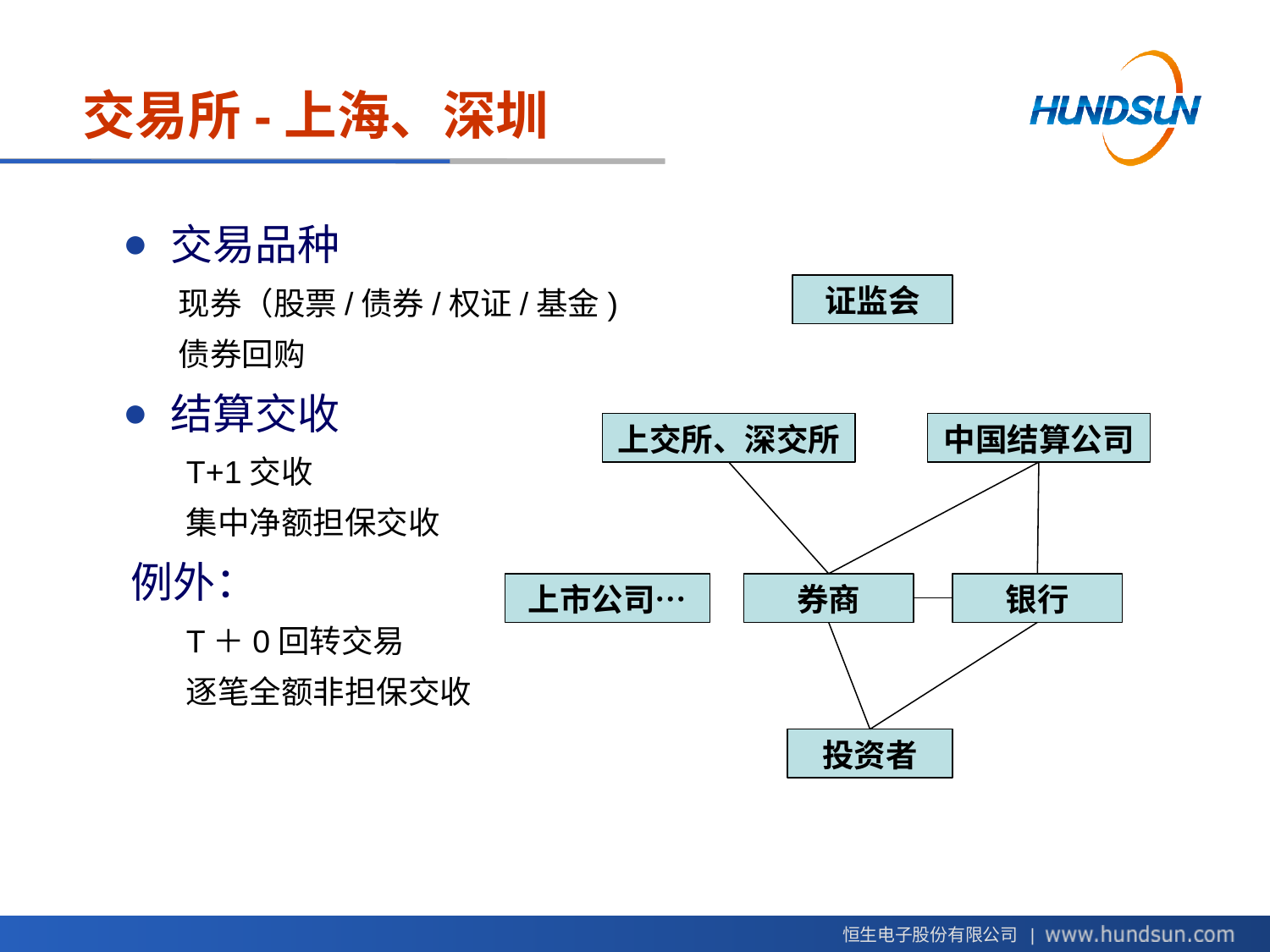

# 交易所-上海、深圳
交易品种
现券（股票/债券/权证/基金)
债券回购
结算交收
T+1交收
集中净额担保交收
例外：
T＋0回转交易
逐笔全额非担保交收
证监会
上交所、深交所
中国结算公司
上市公司…
券商
银行
投资者